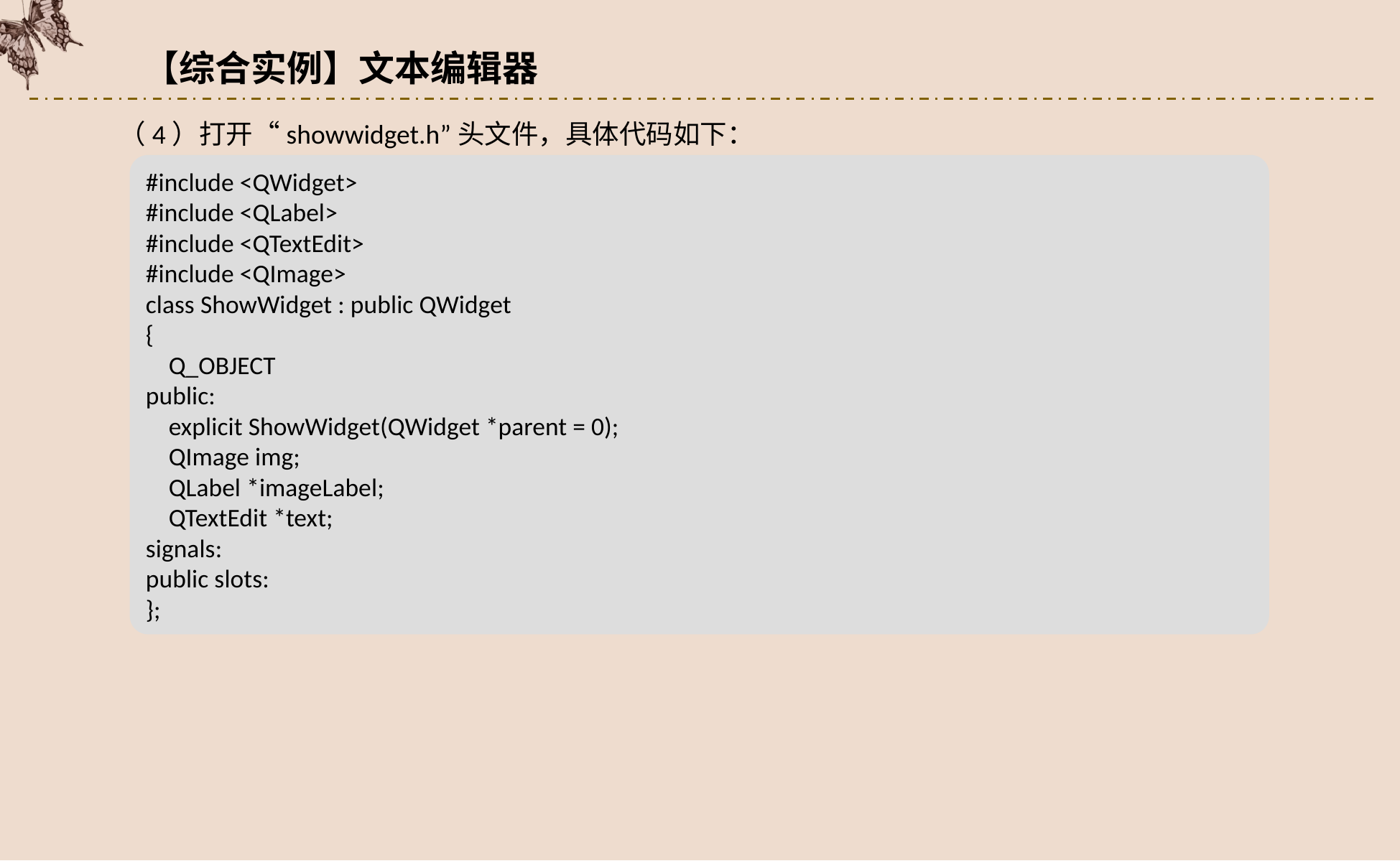

【综合实例】文本编辑器
（4）打开“showwidget.h”头文件，具体代码如下：
#include <QWidget>
#include <QLabel>
#include <QTextEdit>
#include <QImage>
class ShowWidget : public QWidget
{
    Q_OBJECT
public:
    explicit ShowWidget(QWidget *parent = 0);
    QImage img;
    QLabel *imageLabel;
    QTextEdit *text;
signals:
public slots:
};